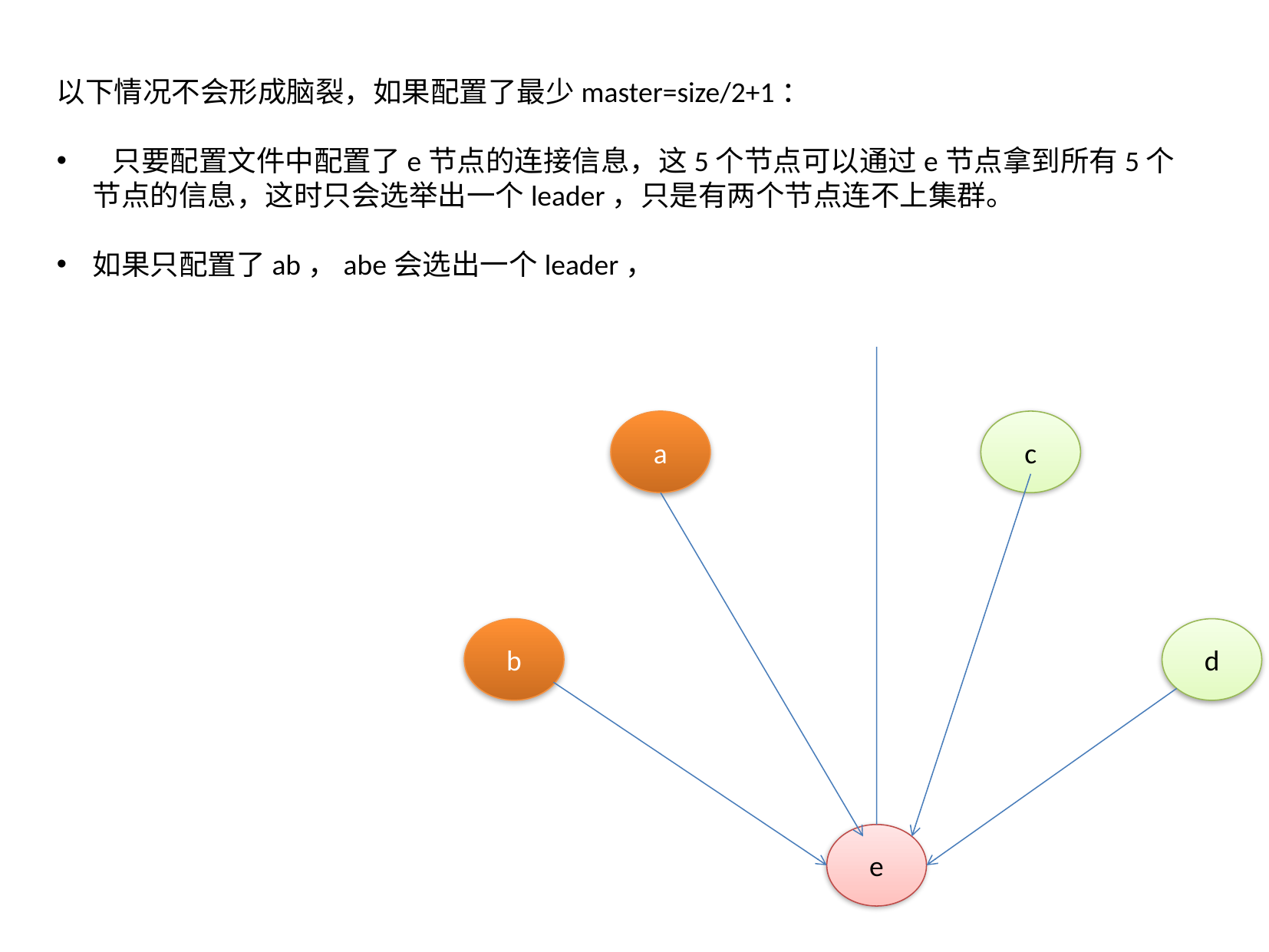

以下情况不会形成脑裂，如果配置了最少master=size/2+1：

  只要配置文件中配置了e节点的连接信息，这5个节点可以通过e节点拿到所有5个节点的信息，这时只会选举出一个leader，只是有两个节点连不上集群。

如果只配置了ab，abe会选出一个leader，

a
c
b
d
e